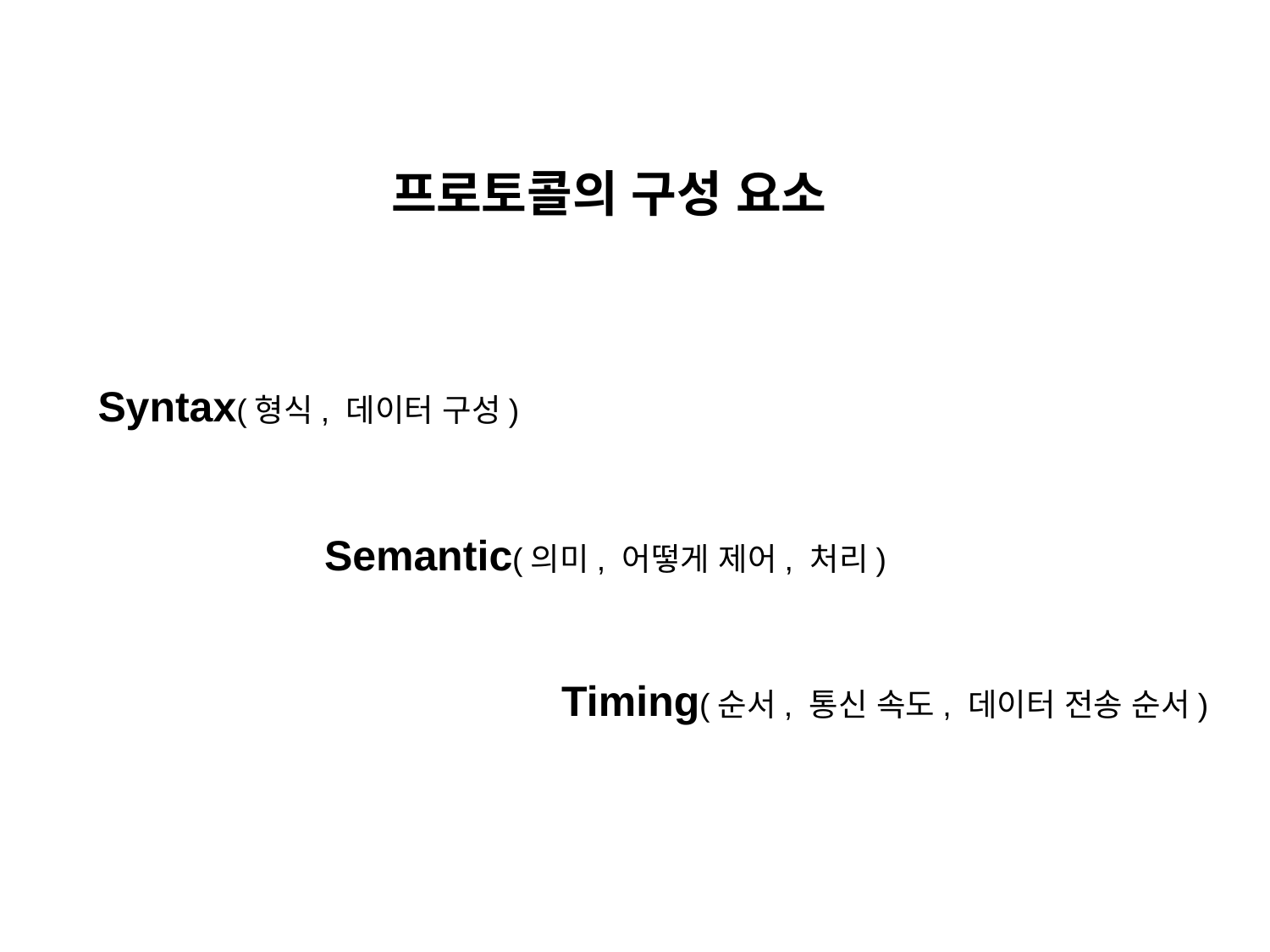

프로토콜의 구성 요소

Syntax(형식, 데이터 구성)
Semantic(의미, 어떻게 제어, 처리)
Timing(순서, 통신 속도, 데이터 전송 순서)